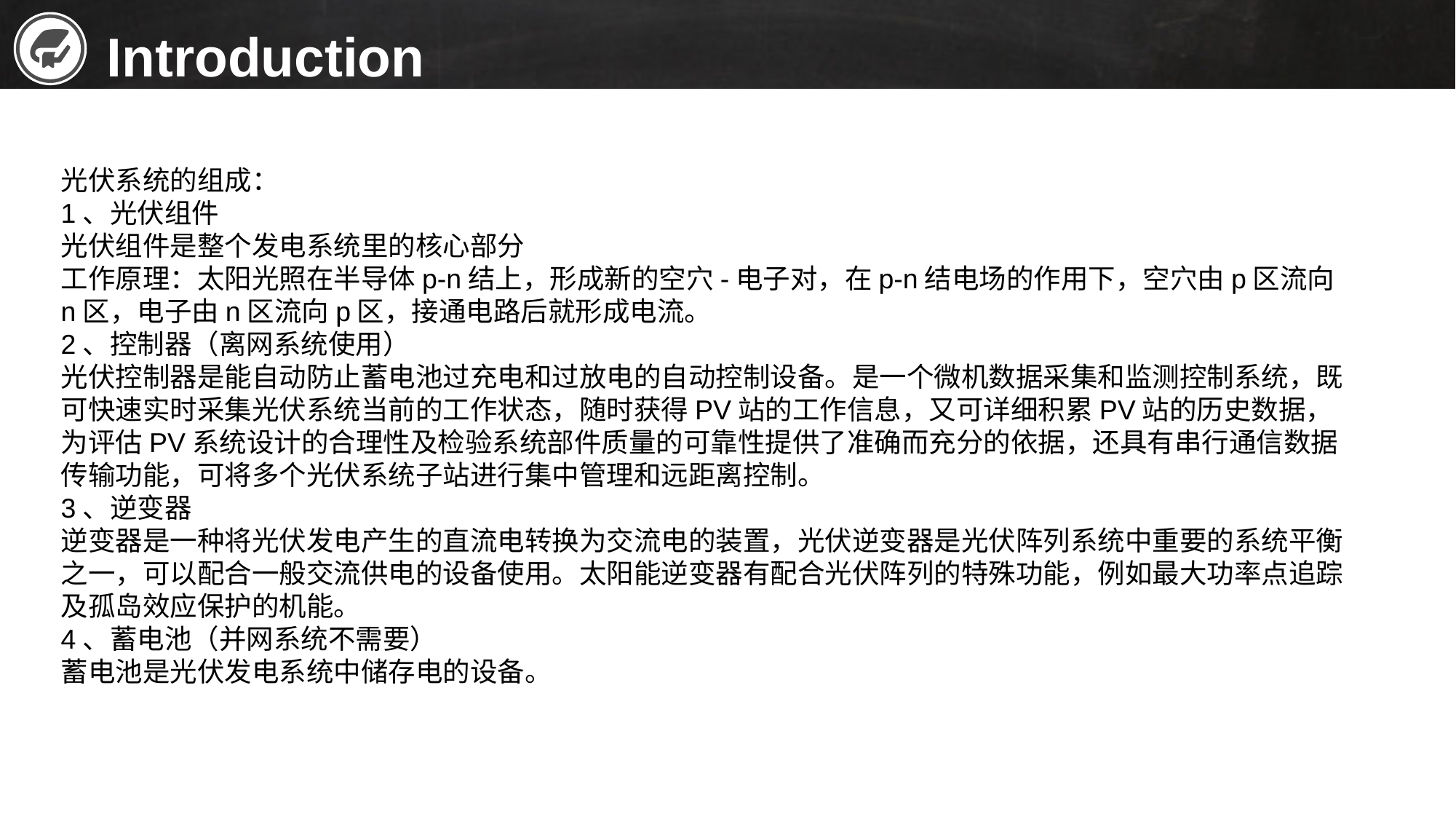

Introduction

光伏系统的组成：
1、光伏组件
光伏组件是整个发电系统里的核心部分
工作原理：太阳光照在半导体p-n结上，形成新的空穴-电子对，在p-n结电场的作用下，空穴由p区流向n区，电子由n区流向p区，接通电路后就形成电流。
2、控制器（离网系统使用）
光伏控制器是能自动防止蓄电池过充电和过放电的自动控制设备。是一个微机数据采集和监测控制系统，既可快速实时采集光伏系统当前的工作状态，随时获得PV站的工作信息，又可详细积累PV站的历史数据，为评估PV系统设计的合理性及检验系统部件质量的可靠性提供了准确而充分的依据，还具有串行通信数据传输功能，可将多个光伏系统子站进行集中管理和远距离控制。
3、逆变器
逆变器是一种将光伏发电产生的直流电转换为交流电的装置，光伏逆变器是光伏阵列系统中重要的系统平衡之一，可以配合一般交流供电的设备使用。太阳能逆变器有配合光伏阵列的特殊功能，例如最大功率点追踪及孤岛效应保护的机能。
4、蓄电池（并网系统不需要）
蓄电池是光伏发电系统中储存电的设备。